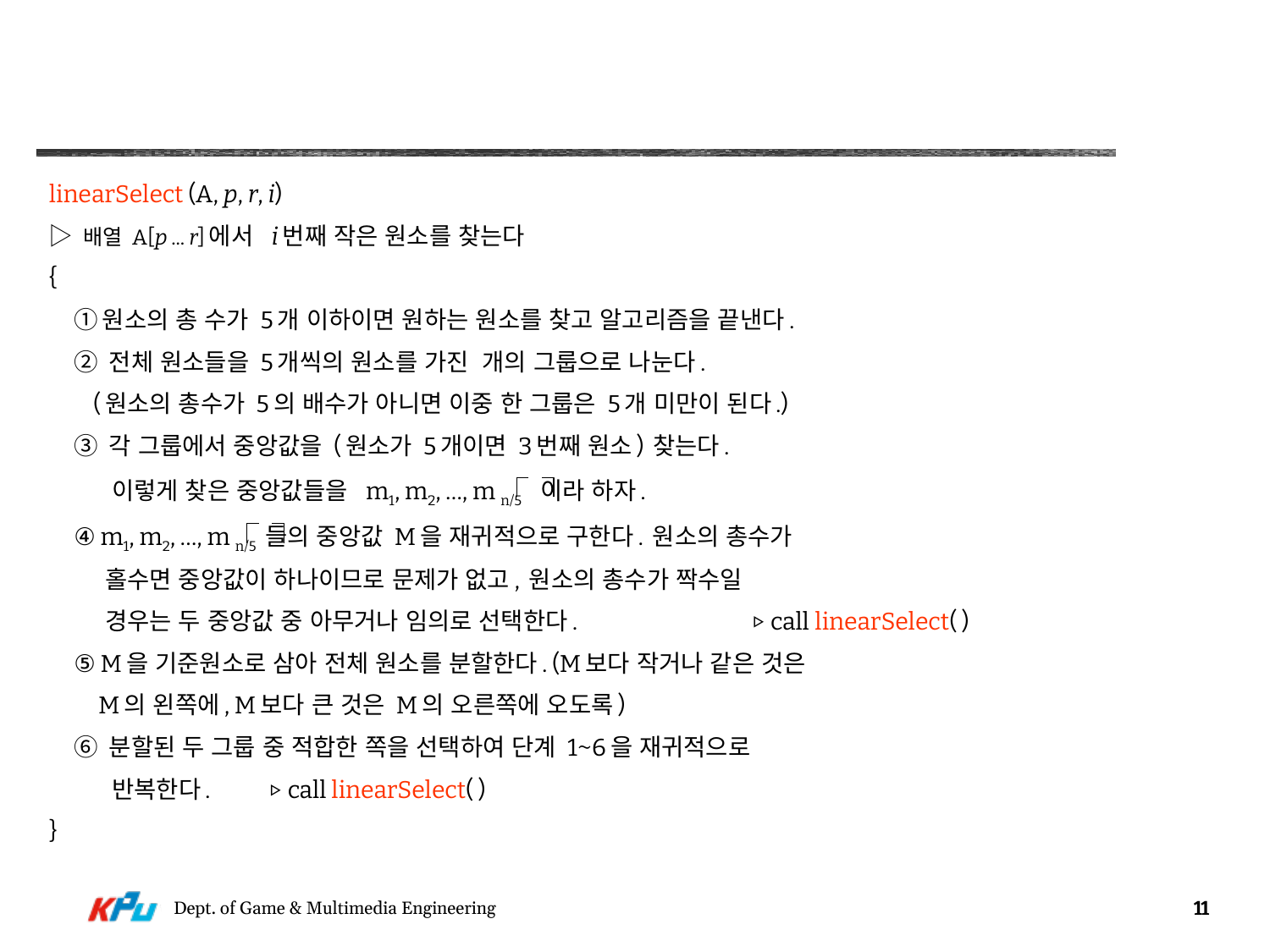

#
linearSelect (A, p, r, i)
▷ 배열 A[p ... r]에서  i번째 작은 원소를 찾는다
{
	①원소의 총 수가 5개 이하이면 원하는 원소를 찾고 알고리즘을 끝낸다.
	② 전체 원소들을 5개씩의 원소를 가진  개의 그룹으로 나눈다.
	    (원소의 총수가 5의 배수가 아니면 이중 한 그룹은 5개 미만이 된다.)
	③ 각 그룹에서 중앙값을 (원소가 5개이면 3번째 원소) 찾는다.
	     이렇게 찾은 중앙값들을  m1, m2, …, m n/5   이라 하자.
	④ m1, m2, …, m n/5 들의 중앙값 M을 재귀적으로 구한다. 원소의 총수가
	    홀수면 중앙값이 하나이므로 문제가 없고, 원소의 총수가 짝수일
	    경우는 두 중앙값 중 아무거나 임의로 선택한다.	                    ▷ call linearSelect( )
	⑤ M을 기준원소로 삼아 전체 원소를 분할한다. (M보다 작거나 같은 것은
	     M의 왼쪽에, M보다 큰 것은 M의 오른쪽에 오도록)
	⑥ 분할된 두 그룹 중 적합한 쪽을 선택하여 단계 1~6을 재귀적으로
	     반복한다.					▷ call linearSelect( )
}

Dept. of Game & Multimedia Engineering
11